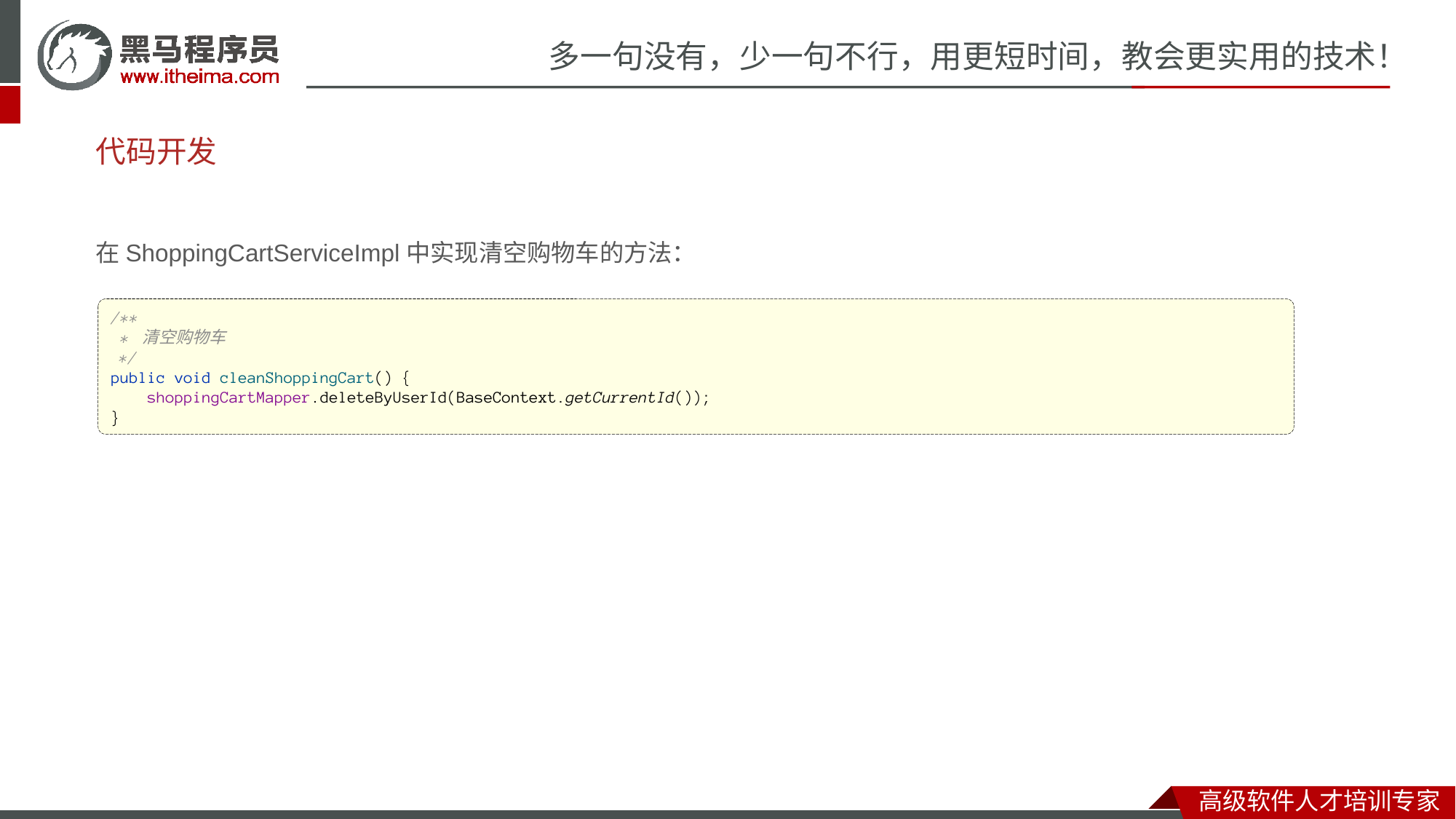

# 代码开发
在ShoppingCartServiceImpl中实现清空购物车的方法：
/**
 * 清空购物车
 */
public void cleanShoppingCart() {
    shoppingCartMapper.deleteByUserId(BaseContext.getCurrentId());
}